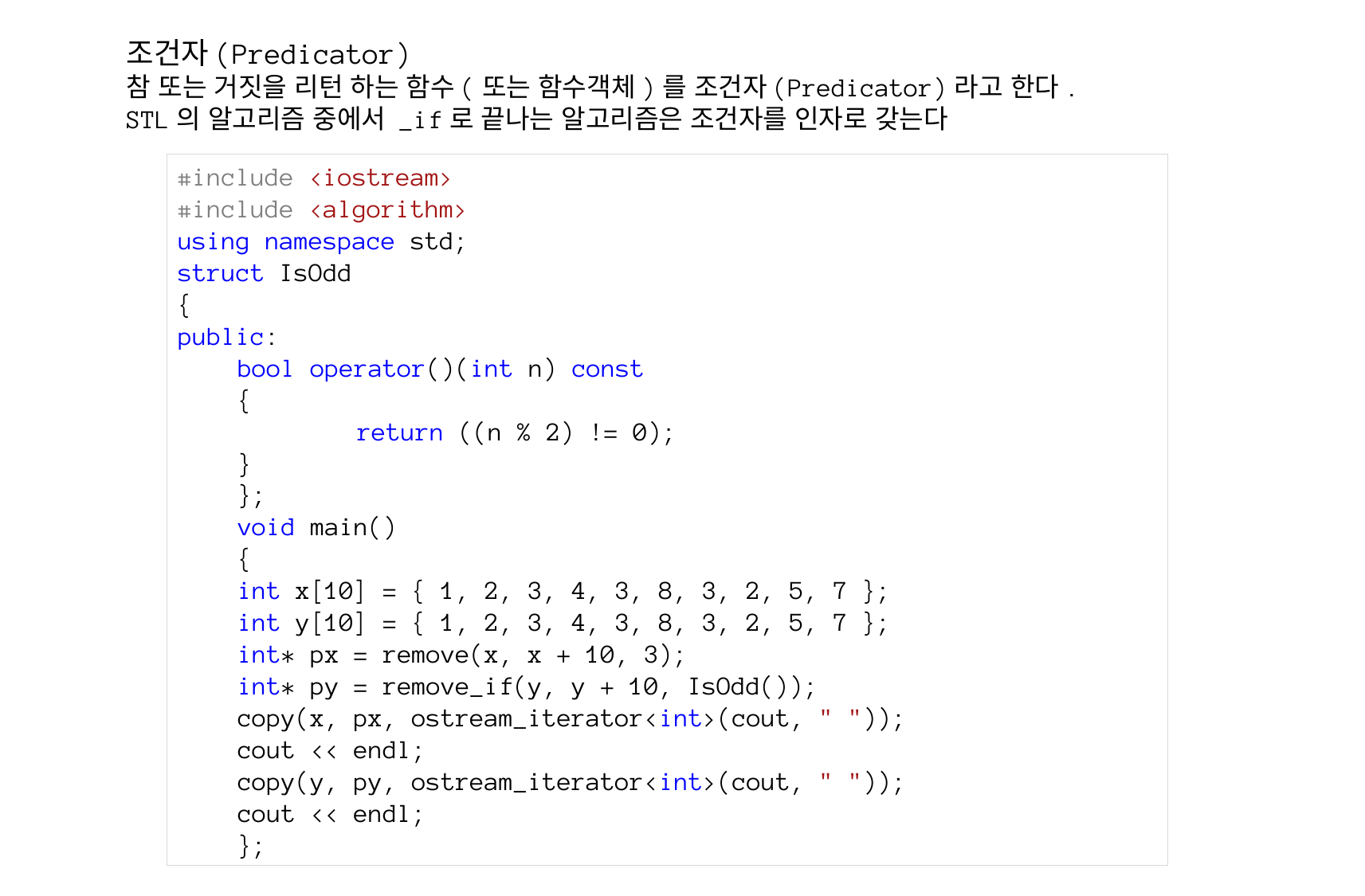

조건자(Predicator)
참 또는 거짓을 리턴 하는 함수(또는 함수객체)를 조건자(Predicator)라고 한다.
STL의 알고리즘 중에서 _if로 끝나는 알고리즘은 조건자를 인자로 갖는다
#include <iostream>
#include <algorithm>
using namespace std;
struct IsOdd
{
public:
bool operator()(int n) const
{
	return ((n % 2) != 0);
}
};
void main()
{
int x[10] = { 1, 2, 3, 4, 3, 8, 3, 2, 5, 7 };
int y[10] = { 1, 2, 3, 4, 3, 8, 3, 2, 5, 7 };
int* px = remove(x, x + 10, 3);
int* py = remove_if(y, y + 10, IsOdd());
copy(x, px, ostream_iterator<int>(cout, " "));
cout << endl;
copy(y, py, ostream_iterator<int>(cout, " "));
cout << endl;
};